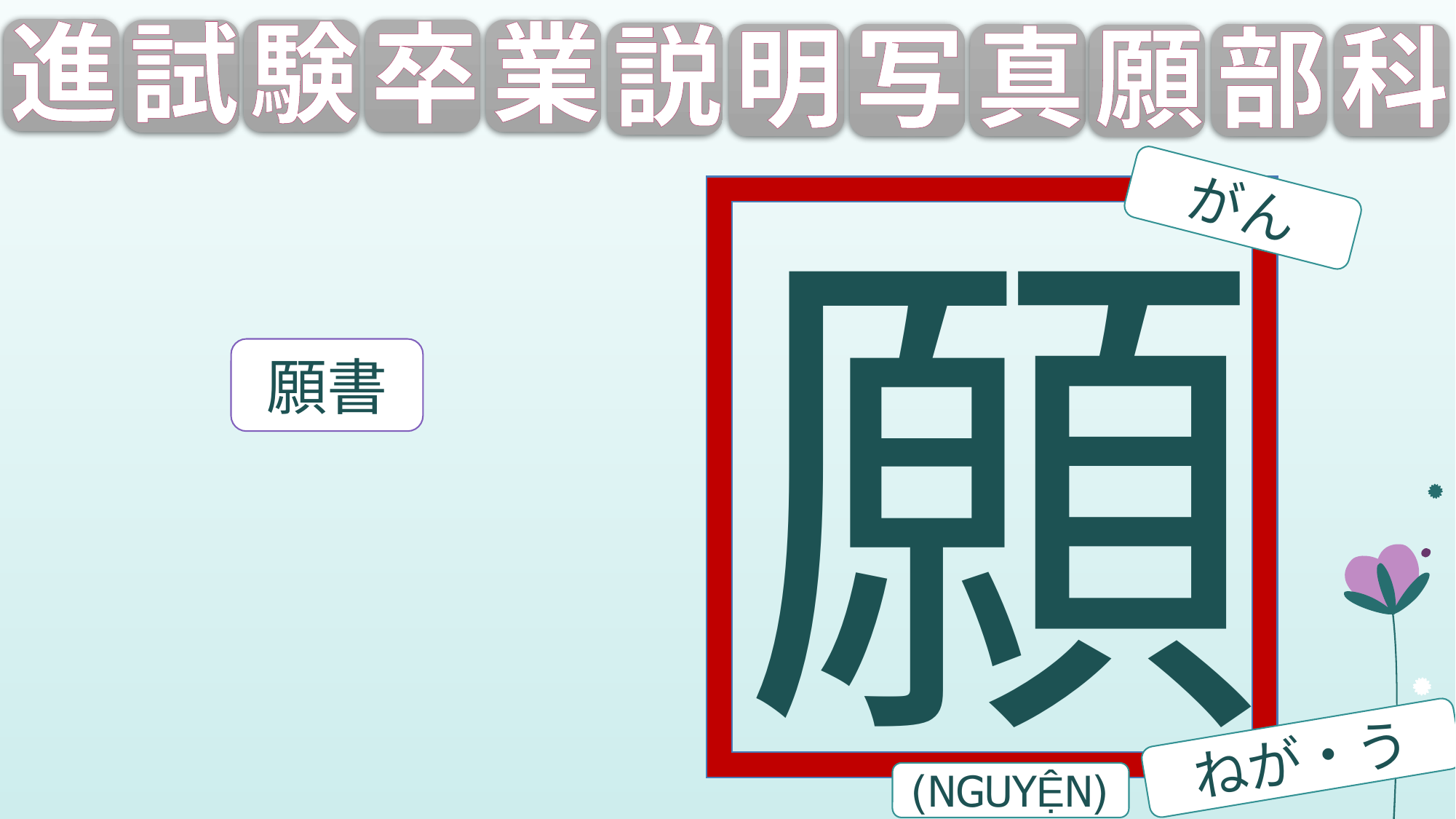

進
業
卒
験
試
説
科
部
写
真
明
願
がん
願
願書
ねが・う
(NGUYỆN)